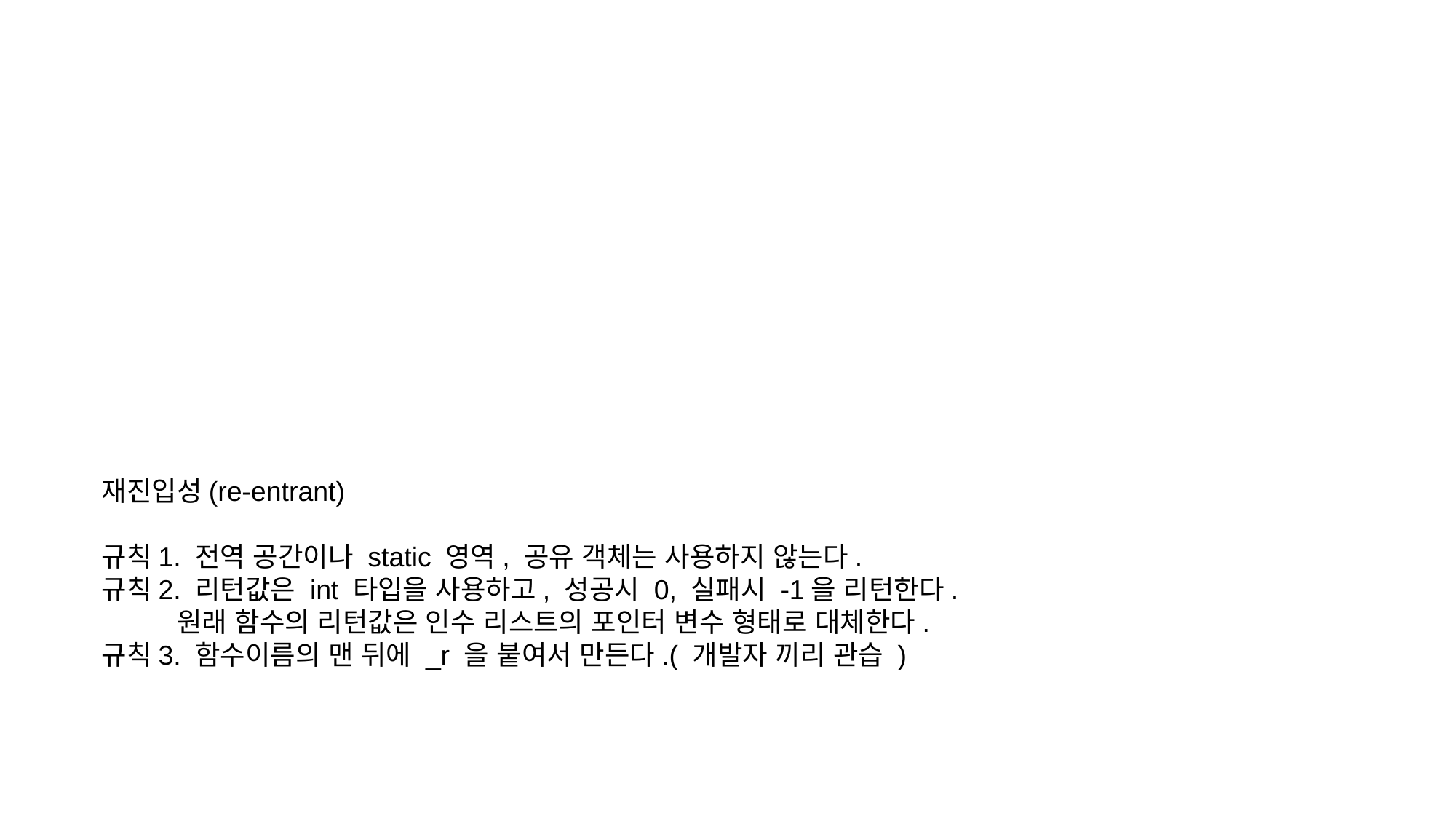

재진입성(re-entrant)

규칙1. 전역 공간이나 static 영역, 공유 객체는 사용하지 않는다.
규칙2. 리턴값은 int 타입을 사용하고, 성공시 0, 실패시 -1을 리턴한다.
         원래 함수의 리턴값은 인수 리스트의 포인터 변수 형태로 대체한다.
규칙3. 함수이름의 맨 뒤에 _r 을 붙여서 만든다.( 개발자 끼리 관습 )